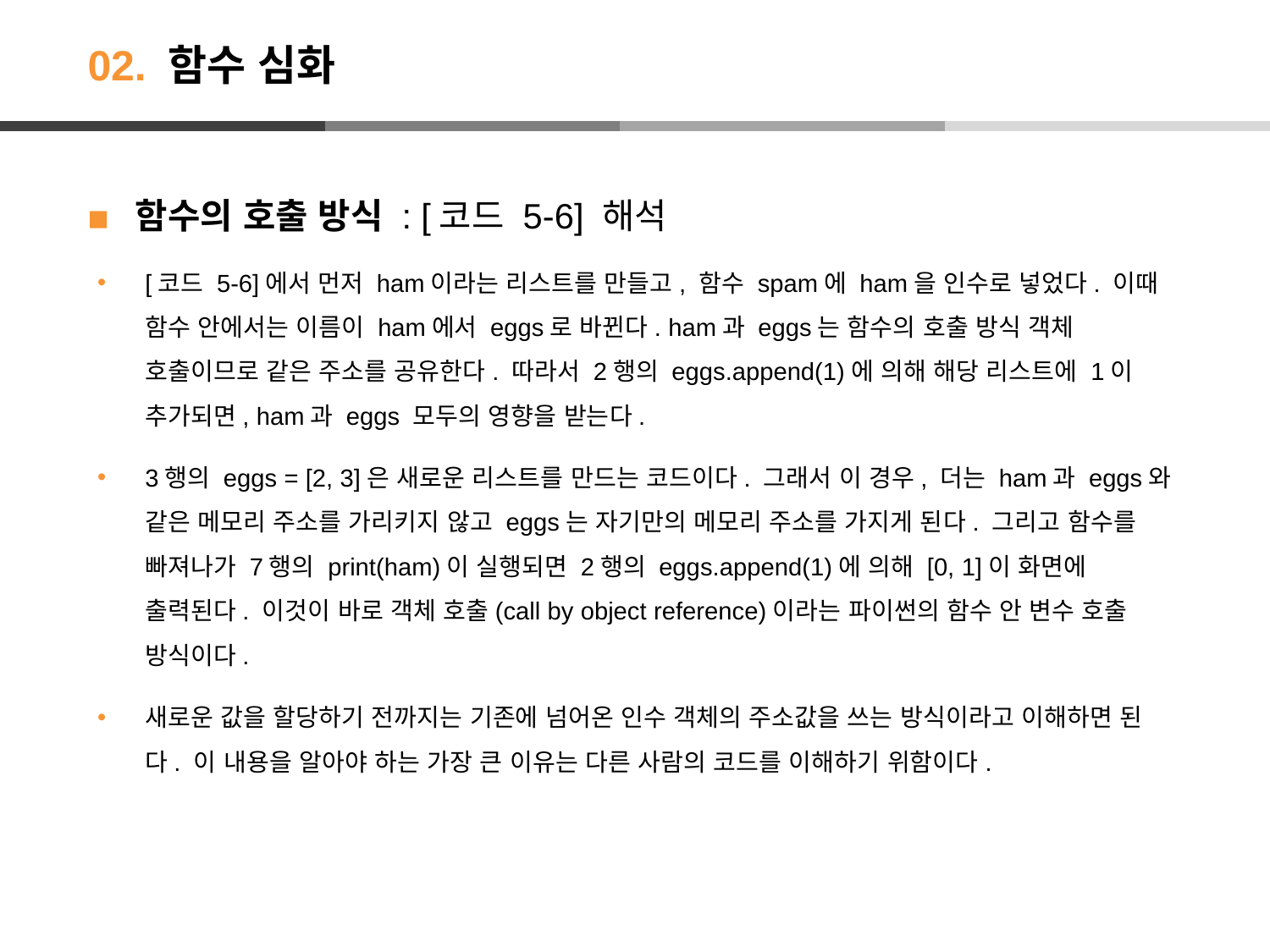

# 02. 함수 심화
함수의 호출 방식 : [코드 5-6] 해석
[코드 5-6]에서 먼저 ham이라는 리스트를 만들고, 함수 spam에 ham을 인수로 넣었다. 이때 함수 안에서는 이름이 ham에서 eggs로 바뀐다. ham과 eggs는 함수의 호출 방식 객체 호출이므로 같은 주소를 공유한다. 따라서 2행의 eggs.append(1)에 의해 해당 리스트에 1이 추가되면, ham과 eggs 모두의 영향을 받는다.
3행의 eggs = [2, 3]은 새로운 리스트를 만드는 코드이다. 그래서 이 경우, 더는 ham과 eggs와 같은 메모리 주소를 가리키지 않고 eggs는 자기만의 메모리 주소를 가지게 된다. 그리고 함수를 빠져나가 7행의 print(ham)이 실행되면 2행의 eggs.append(1)에 의해 [0, 1]이 화면에 출력된다. 이것이 바로 객체 호출(call by object reference)이라는 파이썬의 함수 안 변수 호출 방식이다.
새로운 값을 할당하기 전까지는 기존에 넘어온 인수 객체의 주소값을 쓰는 방식이라고 이해하면 된다. 이 내용을 알아야 하는 가장 큰 이유는 다른 사람의 코드를 이해하기 위함이다.